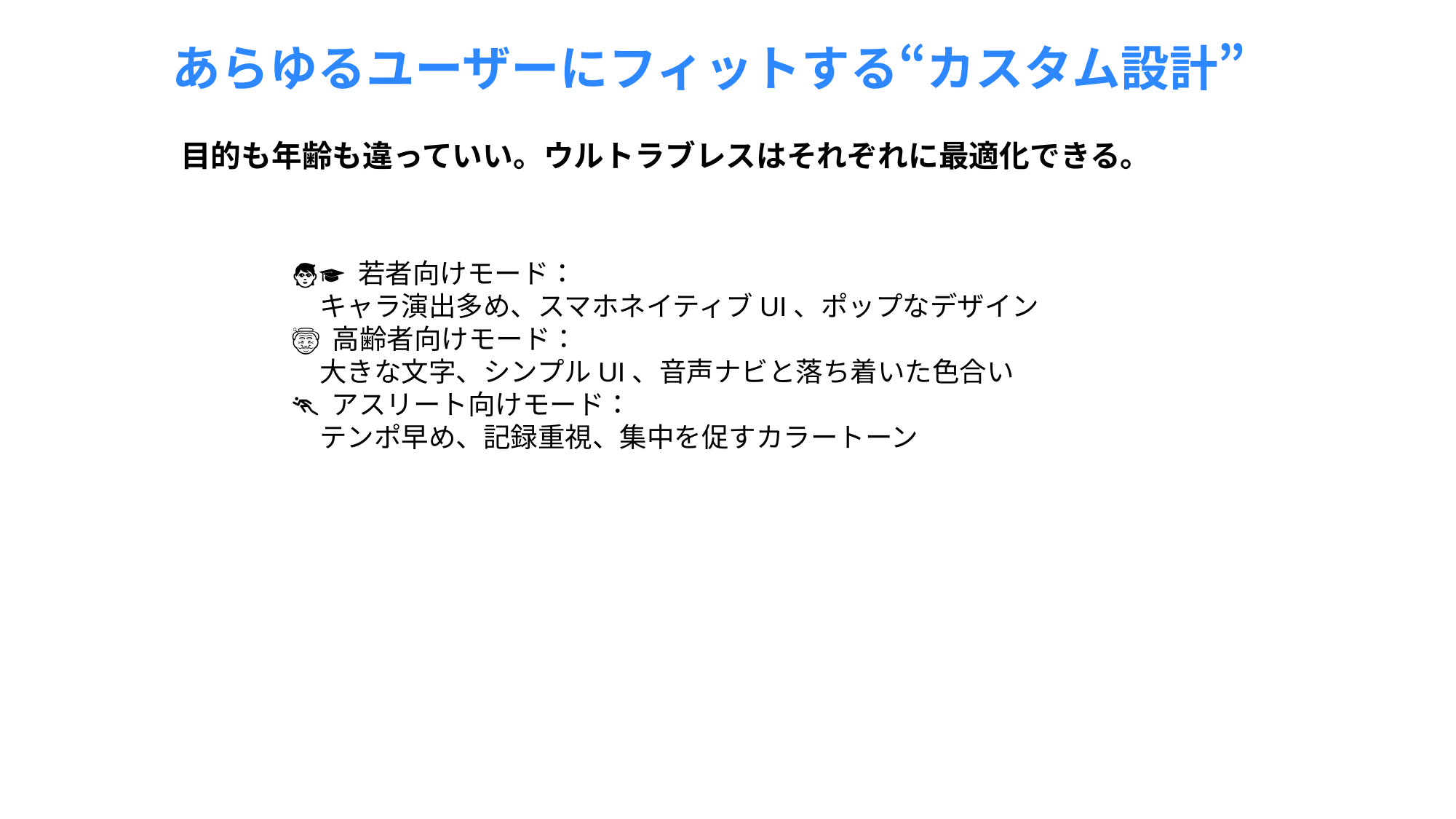

あらゆるユーザーにフィットする“カスタム設計”
目的も年齢も違っていい。ウルトラブレスはそれぞれに最適化できる。

🧑‍🎓 若者向けモード：
　キャラ演出多め、スマホネイティブUI、ポップなデザイン
👵 高齢者向けモード：
　大きな文字、シンプルUI、音声ナビと落ち着いた色合い
🏃 アスリート向けモード：
　テンポ早め、記録重視、集中を促すカラートーン